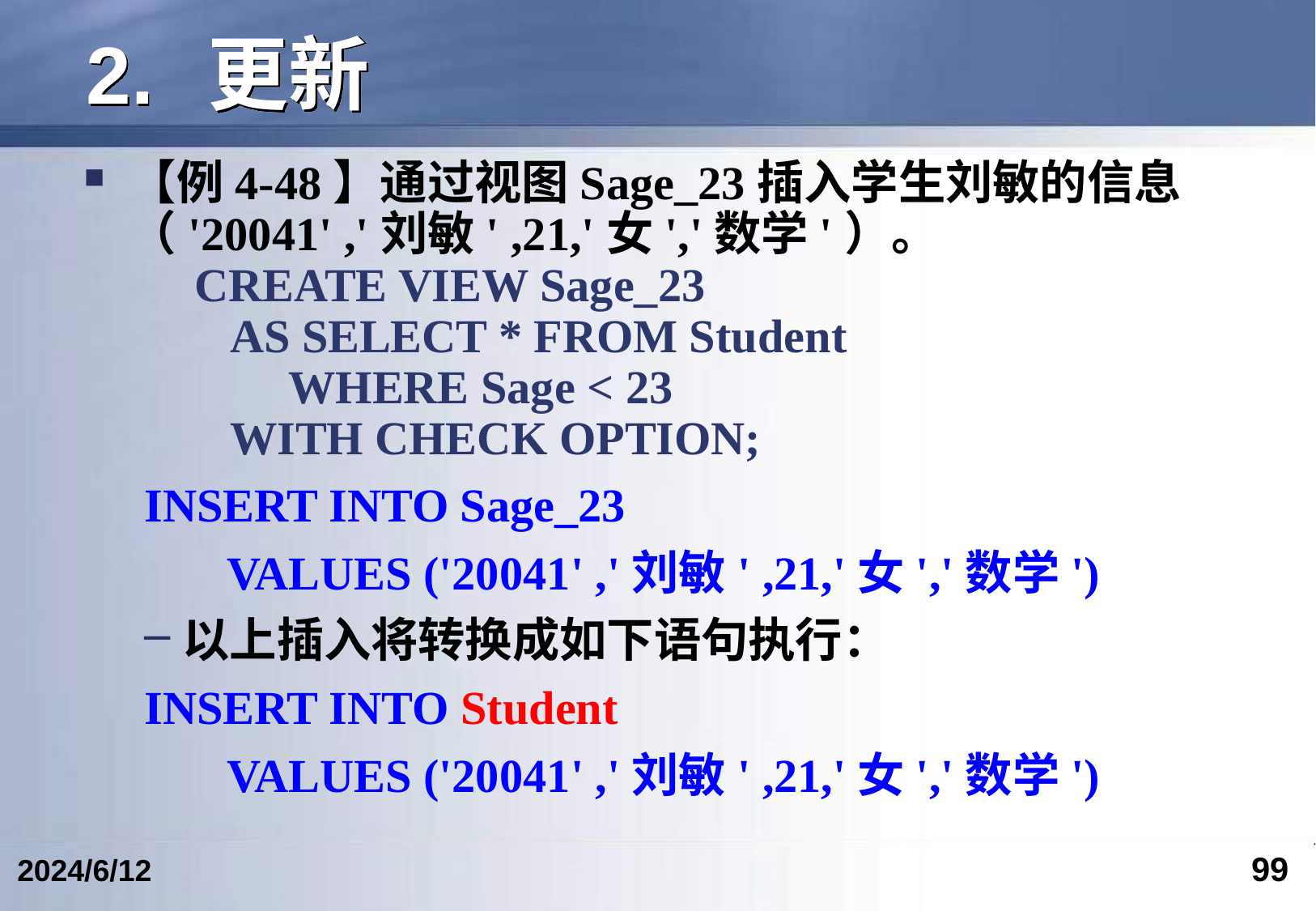

# 2.	更新
【例4-48】通过视图Sage_23插入学生刘敏的信息（'20041' ,'刘敏' ,21,'女','数学'）。
CREATE VIEW Sage_23
   AS SELECT * FROM Student
        WHERE Sage < 23
   WITH CHECK OPTION;
INSERT INTO Sage_23
       VALUES ('20041' ,'刘敏' ,21,'女','数学')
以上插入将转换成如下语句执行：
INSERT INTO Student
       VALUES ('20041' ,'刘敏' ,21,'女','数学')
99
2024/6/12